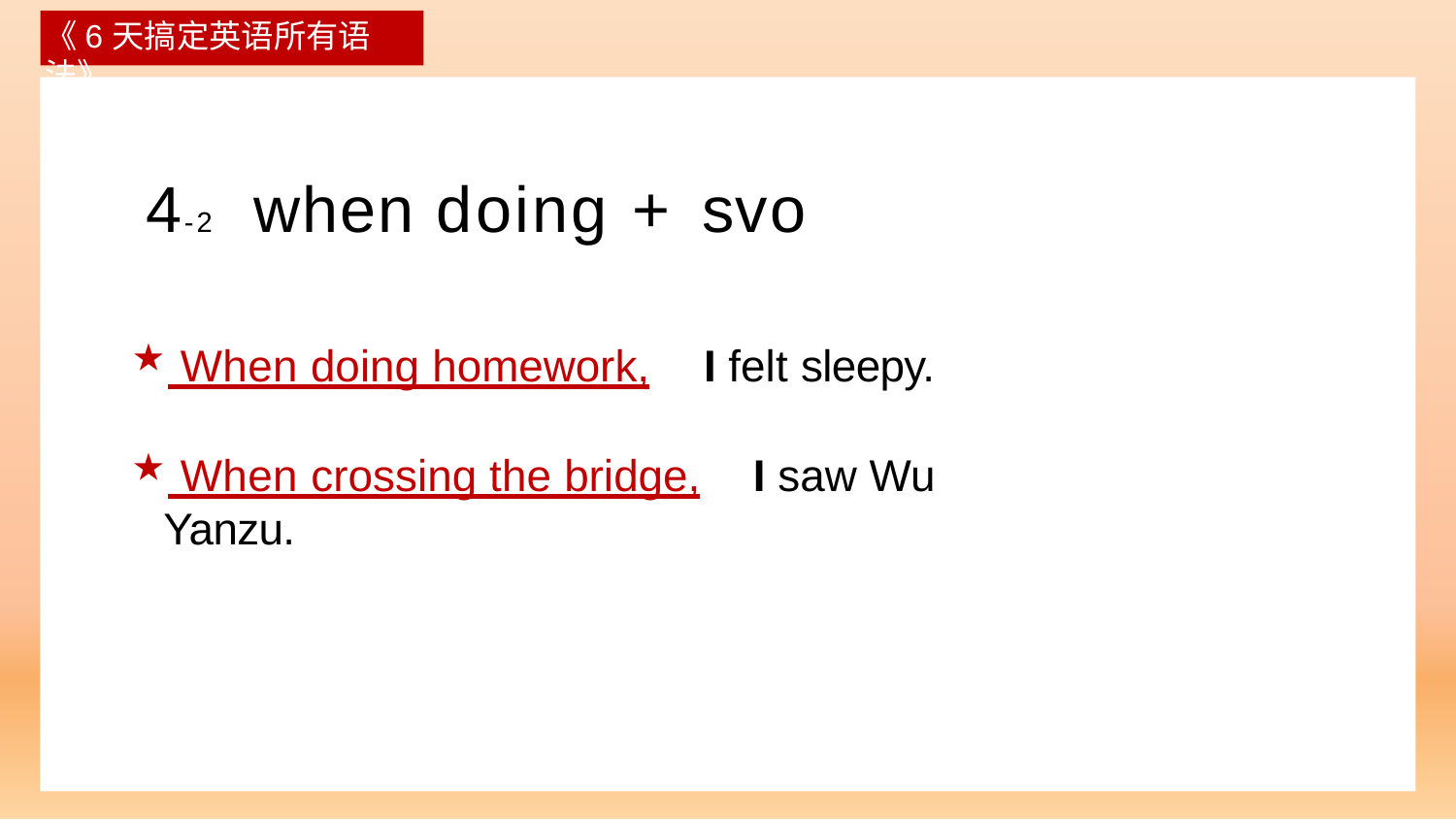

《6天搞定英语所有语法》
# 4-2	when doing + svo
 When doing homework,	I felt sleepy.

 When crossing the bridge,	I saw Wu Yanzu.